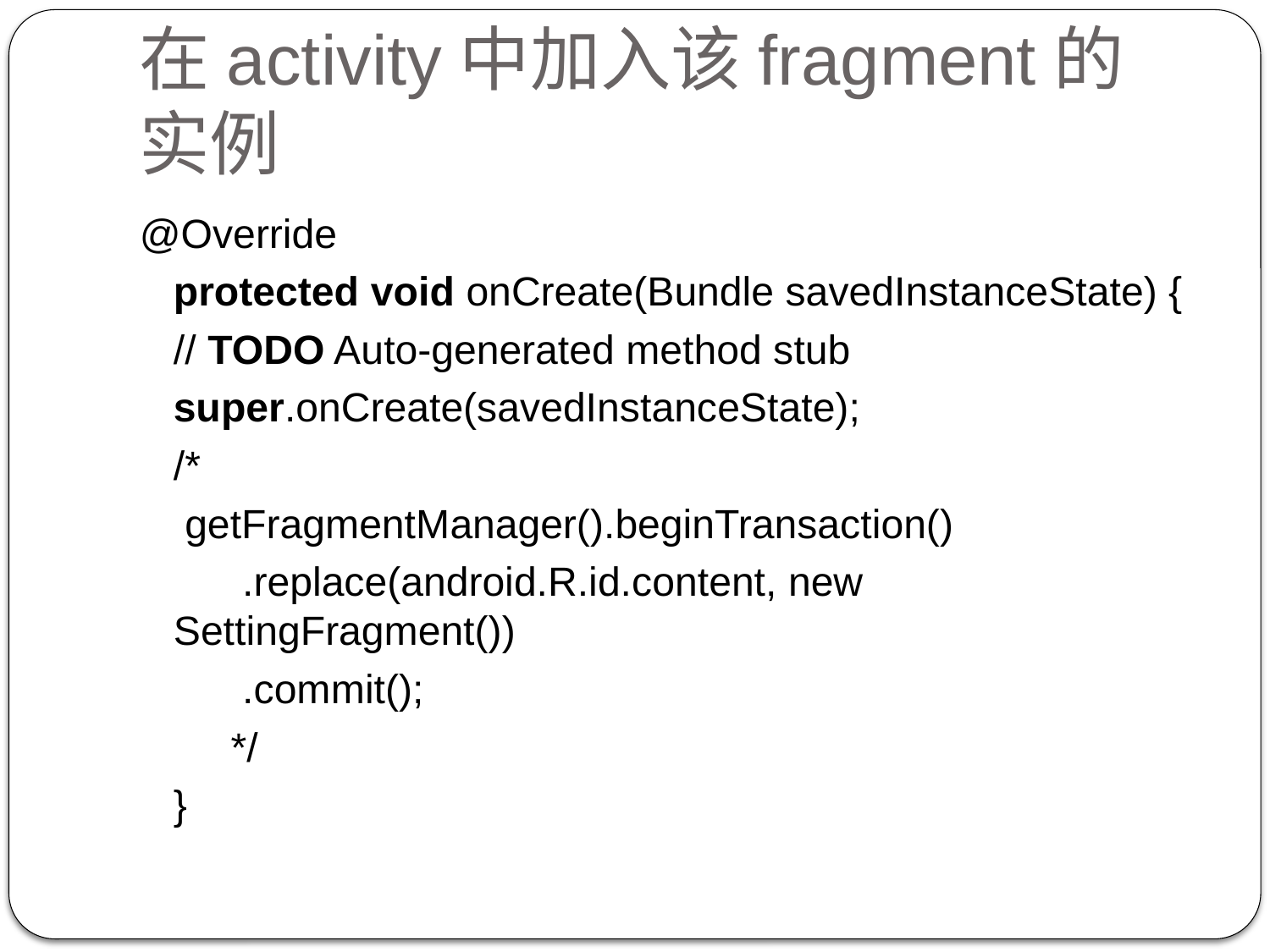

# 在activity中加入该fragment的实例
@Override
	protected void onCreate(Bundle savedInstanceState) {
		// TODO Auto-generated method stub
		super.onCreate(savedInstanceState);
		/*
		 getFragmentManager().beginTransaction()
         .replace(android.R.id.content, new SettingFragment())
         .commit();
        */
	}